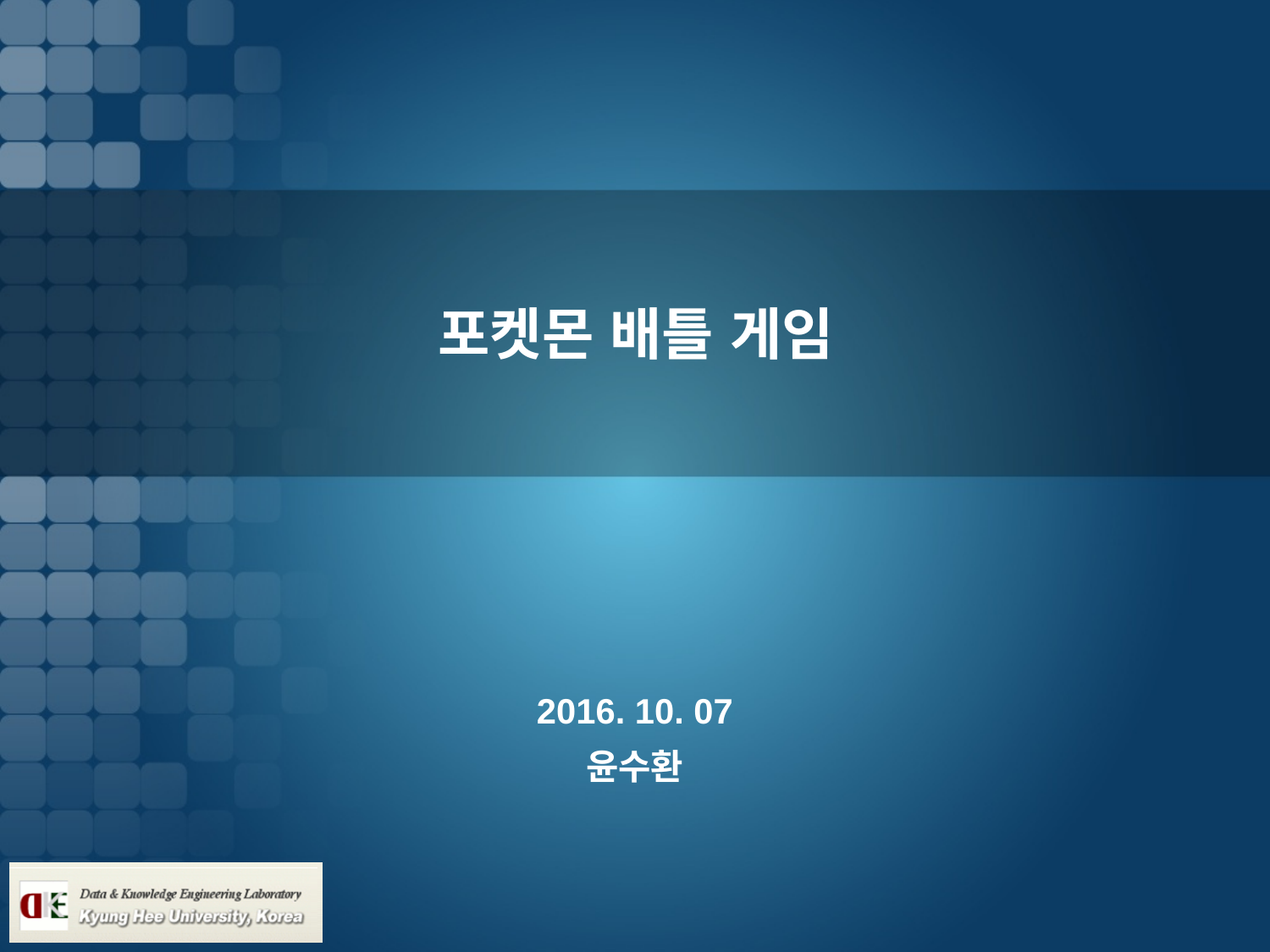

# 포켓몬 배틀 게임
2016. 10. 07
윤수환